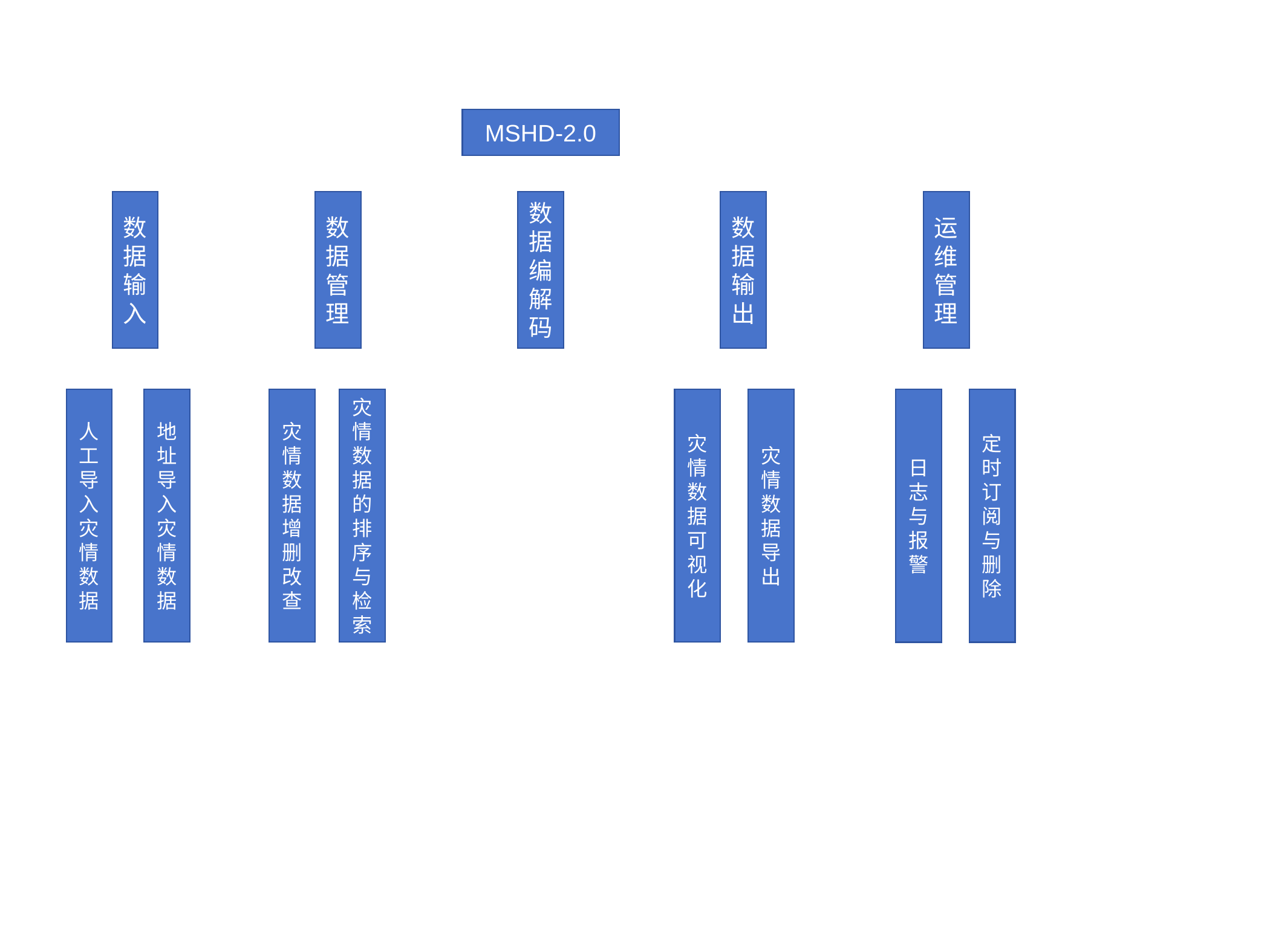

MSHD-2.0
数据输入
数据编解码
数据输出
数据管理
运维管理
人工导入灾情数据
地址导入灾情数据
灾情数据增删改查
灾情数据的排序与检索
灾情数据可视化
灾情数据导出
日志与报警
定时订阅与删除